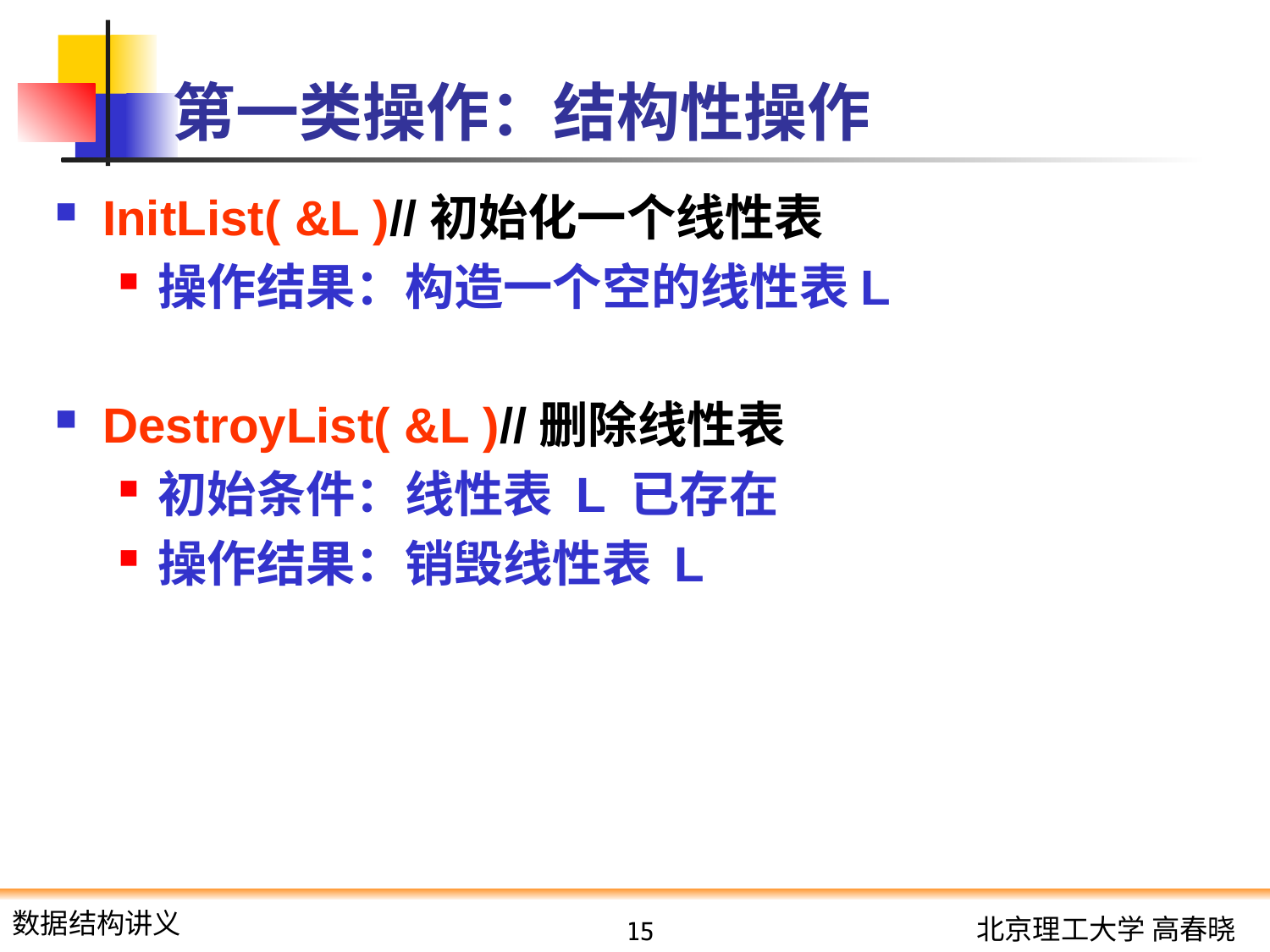

# 第一类操作：结构性操作
InitList( &L )//初始化一个线性表
操作结果：构造一个空的线性表L

DestroyList( &L )//删除线性表
初始条件：线性表 L 已存在
操作结果：销毁线性表 L
15